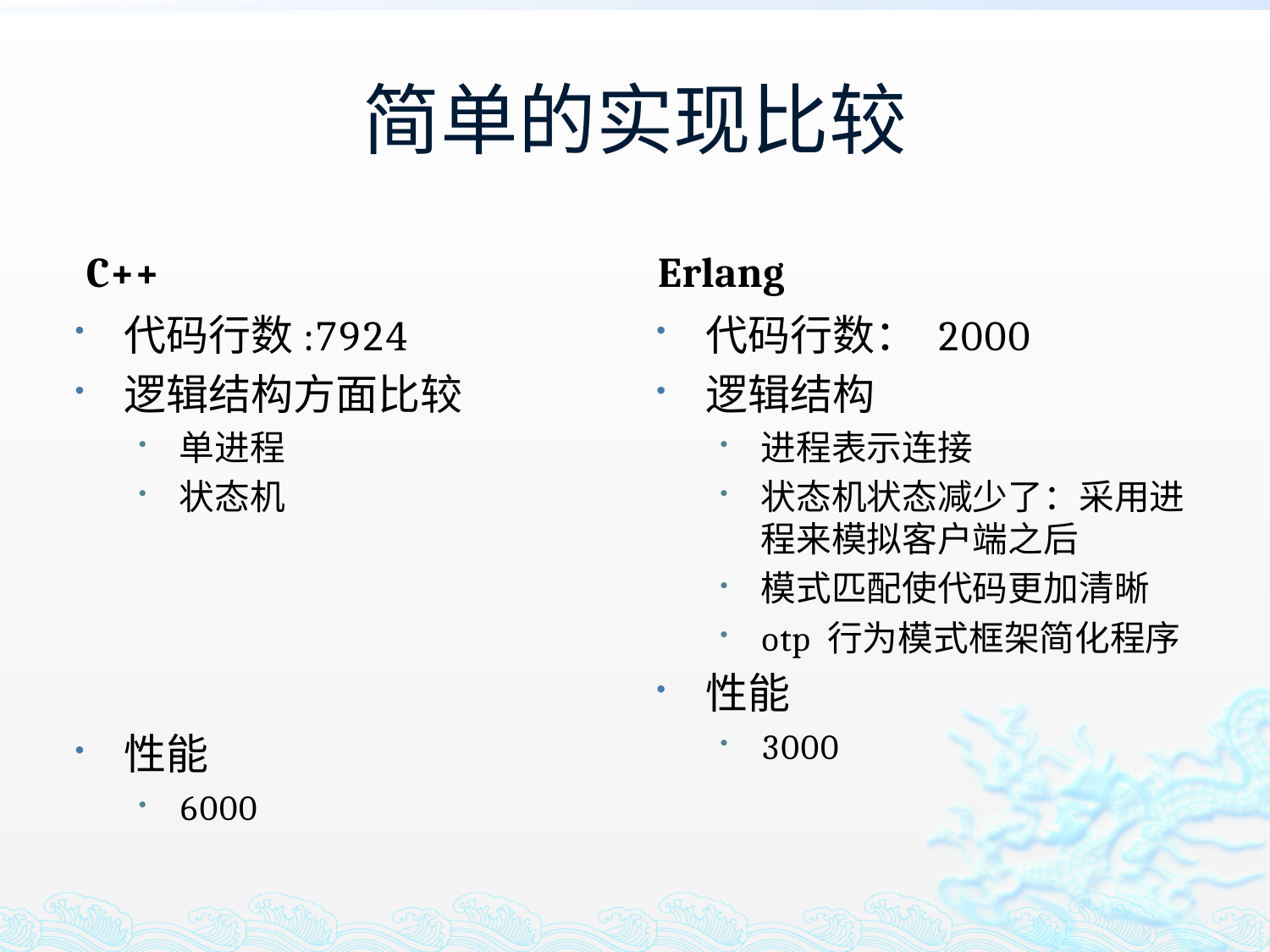

# 简单的实现比较
 C++
Erlang
代码行数:7924
逻辑结构方面比较
单进程
状态机

性能
6000

代码行数： 2000
逻辑结构
进程表示连接
状态机状态减少了：采用进程来模拟客户端之后
模式匹配使代码更加清晰
otp 行为模式框架简化程序
性能
3000